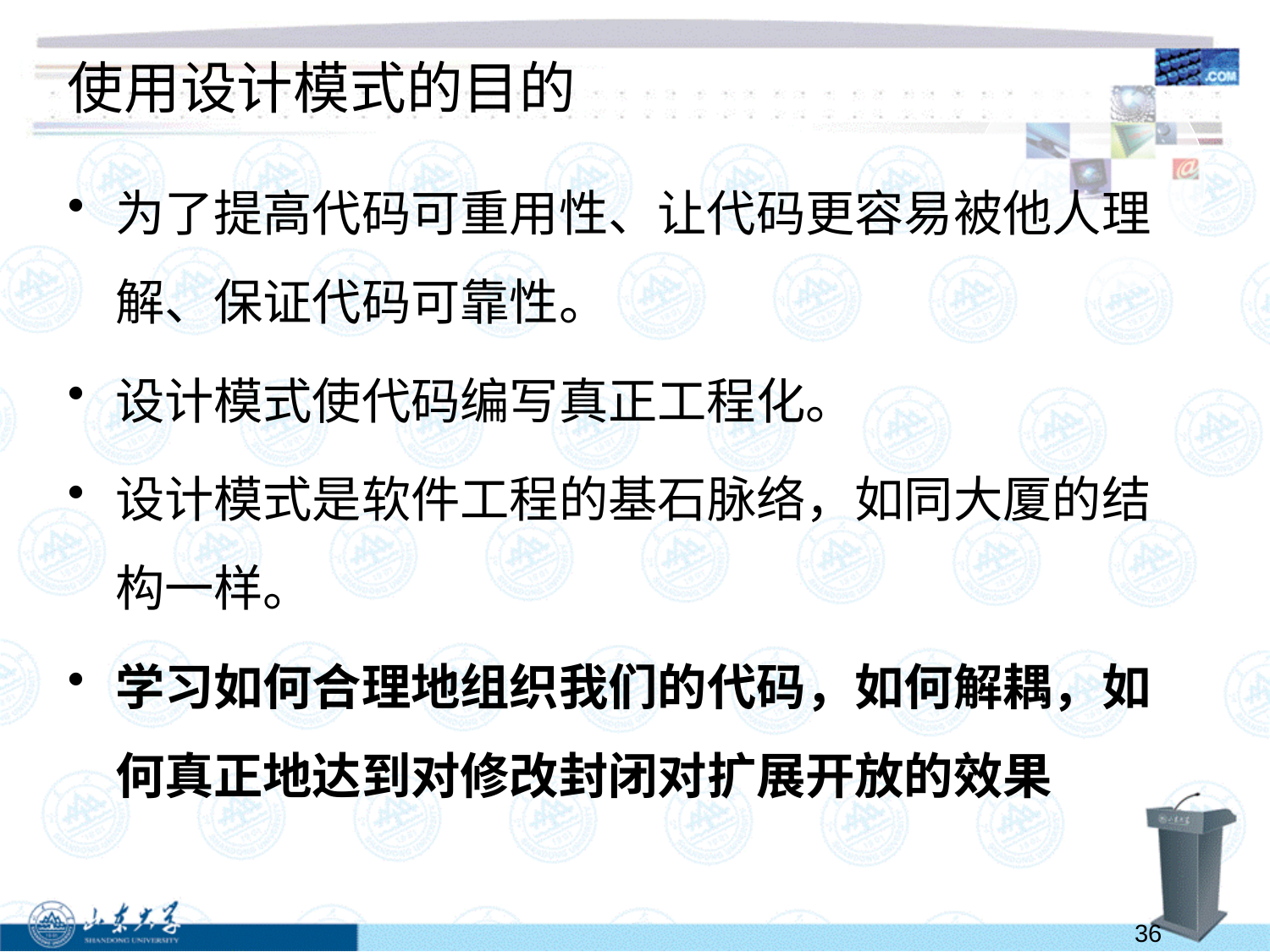

# 使用设计模式的目的
为了提高代码可重用性、让代码更容易被他人理解、保证代码可靠性。
设计模式使代码编写真正工程化。
设计模式是软件工程的基石脉络，如同大厦的结构一样。
学习如何合理地组织我们的代码，如何解耦，如何真正地达到对修改封闭对扩展开放的效果
36